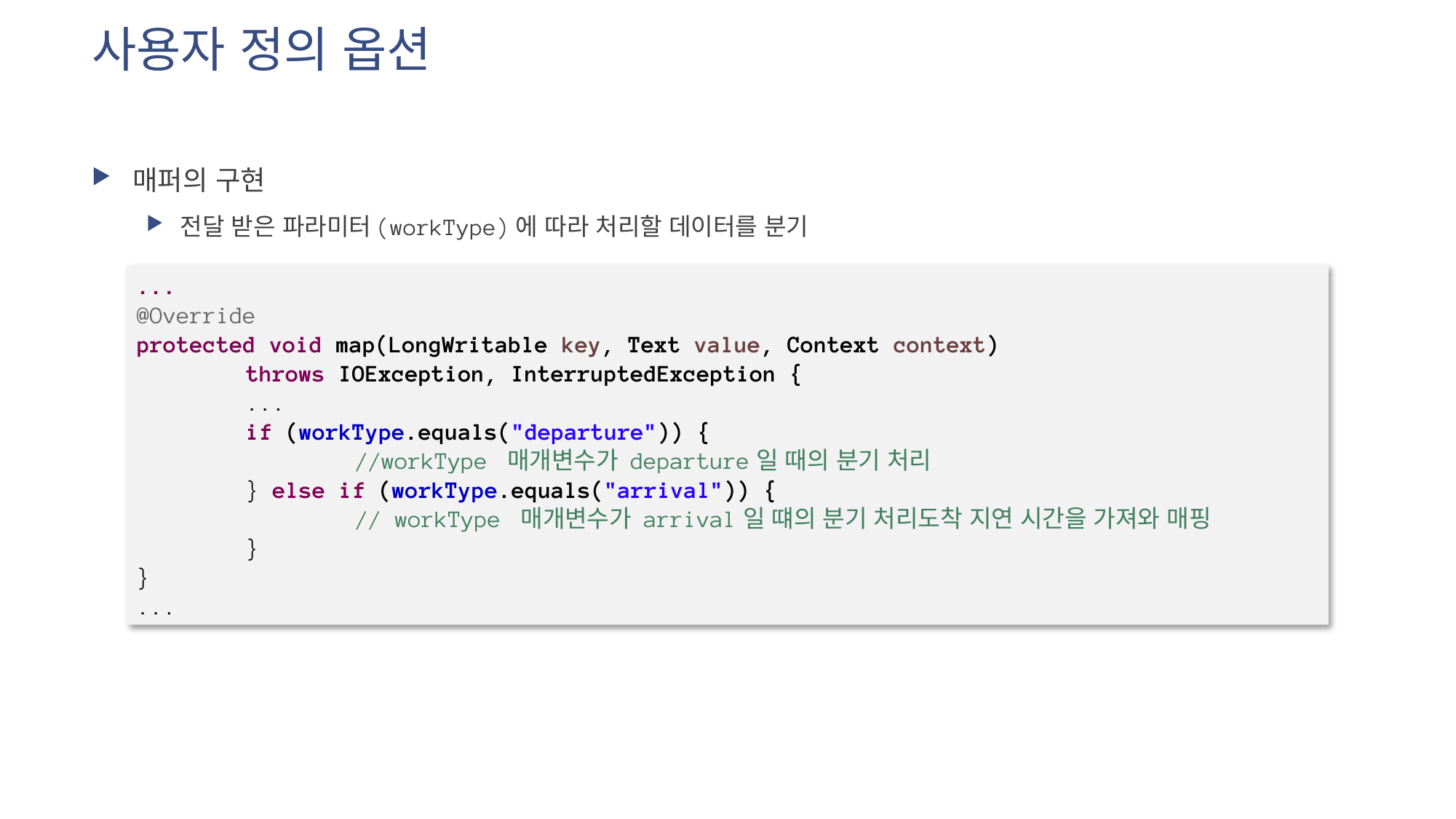

# 사용자 정의 옵션
매퍼의 구현
전달 받은 파라미터(workType)에 따라 처리할 데이터를 분기

...
@Override
protected void map(LongWritable key, Text value, Context context)
	throws IOException, InterruptedException {
	...
	if (workType.equals("departure")) {
		//workType 매개변수가 departure일 때의 분기 처리
	} else if (workType.equals("arrival")) {
		// workType 매개변수가 arrival일 떄의 분기 처리도착 지연 시간을 가져와 매핑
	}
}
...